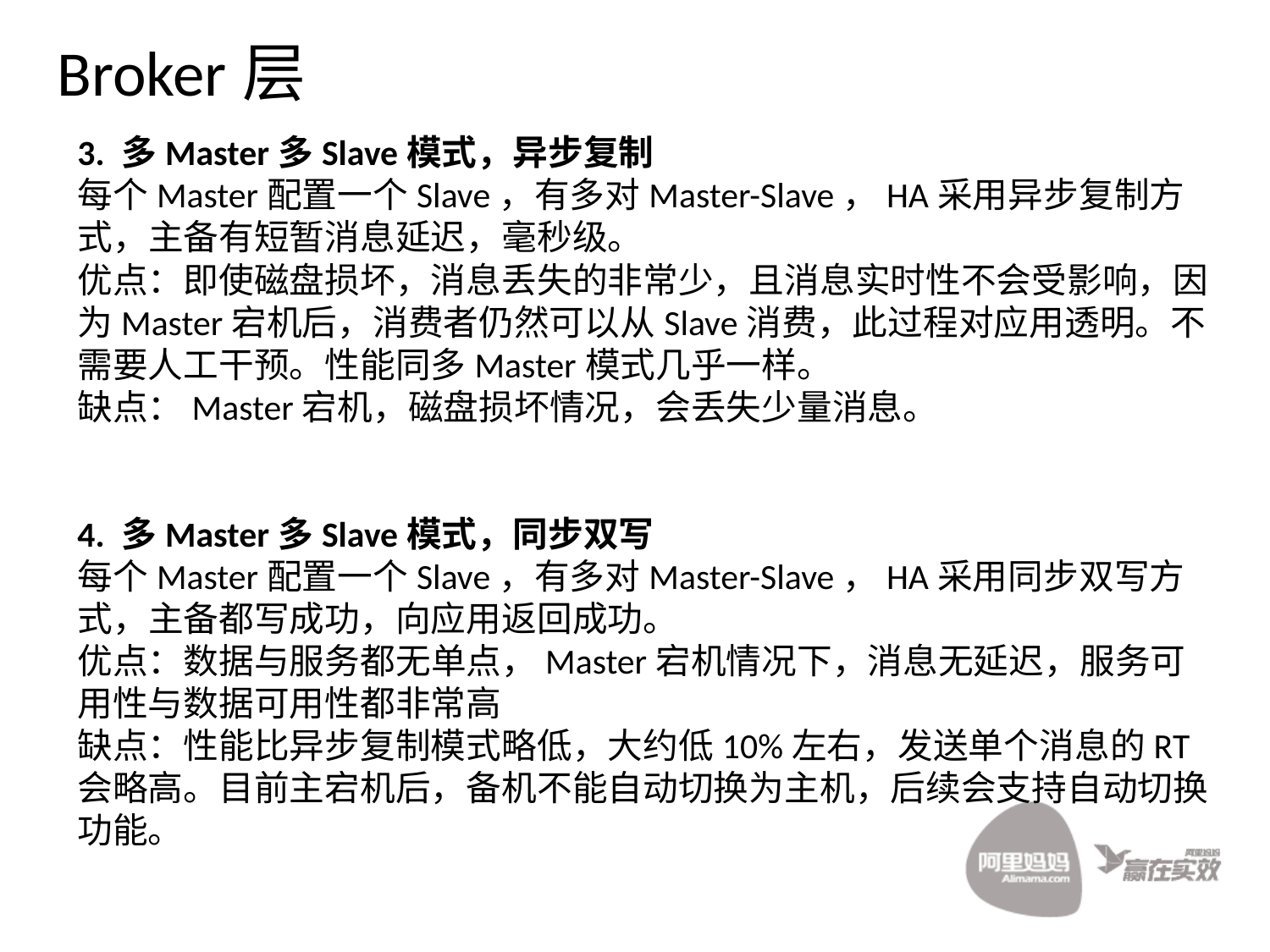

Broker层

3. 多Master多Slave模式，异步复制
每个Master配置一个Slave，有多对Master-Slave，HA采用异步复制方式，主备有短暂消息延迟，毫秒级。
优点：即使磁盘损坏，消息丢失的非常少，且消息实时性不会受影响，因为Master宕机后，消费者仍然可以从Slave消费，此过程对应用透明。不需要人工干预。性能同多Master模式几乎一样。
缺点：Master宕机，磁盘损坏情况，会丢失少量消息。

4. 多Master多Slave模式，同步双写
每个Master配置一个Slave，有多对Master-Slave，HA采用同步双写方式，主备都写成功，向应用返回成功。
优点：数据与服务都无单点，Master宕机情况下，消息无延迟，服务可用性与数据可用性都非常高
缺点：性能比异步复制模式略低，大约低10%左右，发送单个消息的RT会略高。目前主宕机后，备机不能自动切换为主机，后续会支持自动切换功能。